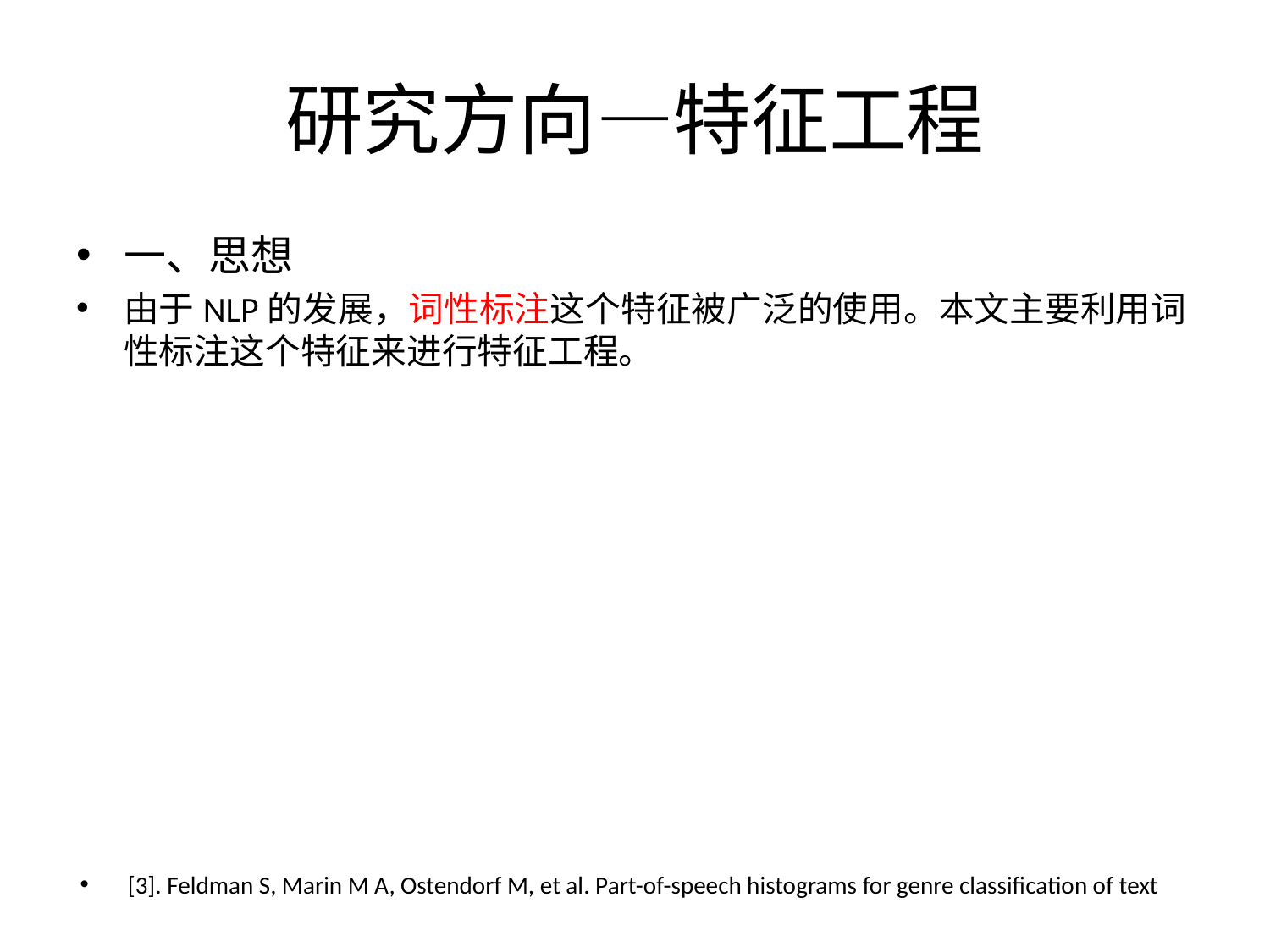

# 研究方向—特征工程
一、思想
由于NLP的发展，词性标注这个特征被广泛的使用。本文主要利用词性标注这个特征来进行特征工程。
[3]. Feldman S, Marin M A, Ostendorf M, et al. Part-of-speech histograms for genre classification of text